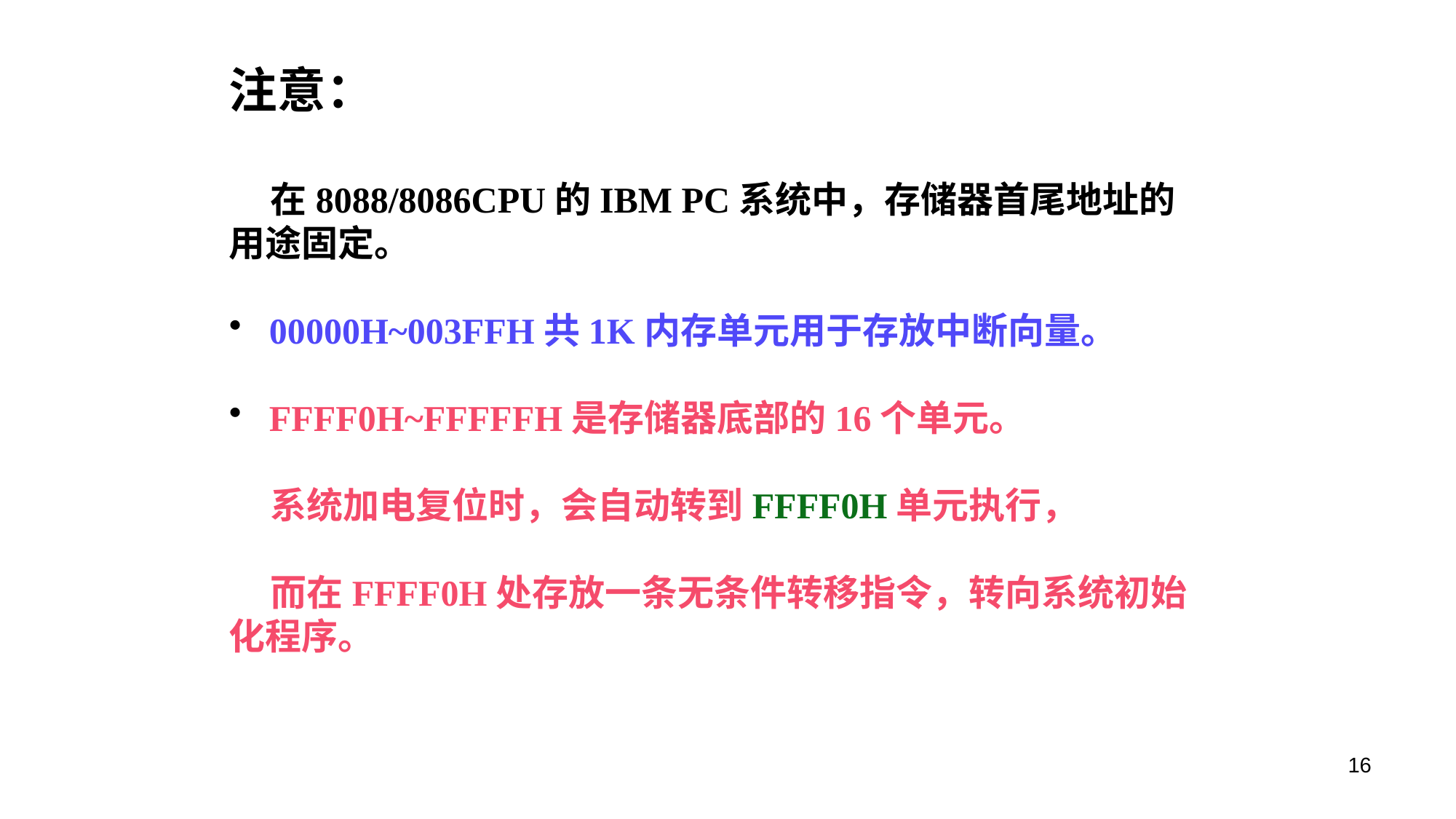

注意：

    在8088/8086CPU的IBM PC系统中，存储器首尾地址的用途固定。

   00000H~003FFH共1K内存单元用于存放中断向量。

   FFFF0H~FFFFFH是存储器底部的16个单元。

    系统加电复位时，会自动转到FFFF0H单元执行，

    而在FFFF0H处存放一条无条件转移指令，转向系统初始化程序。
16